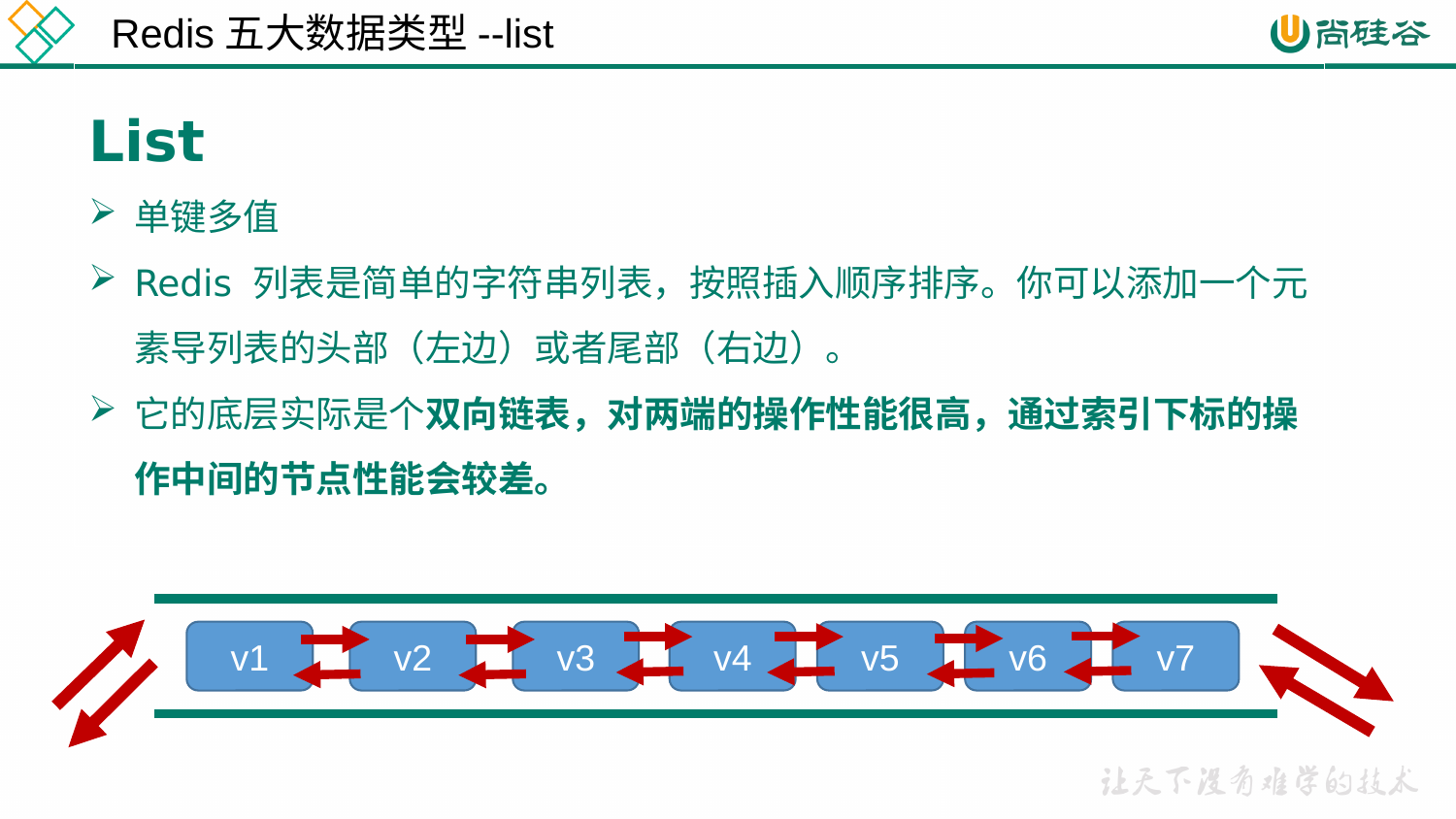

Redis五大数据类型--list
List
单键多值
Redis 列表是简单的字符串列表，按照插入顺序排序。你可以添加一个元素导列表的头部（左边）或者尾部（右边）。
它的底层实际是个双向链表，对两端的操作性能很高，通过索引下标的操作中间的节点性能会较差。

v1
v2
v3
v4
v5
v6
v7